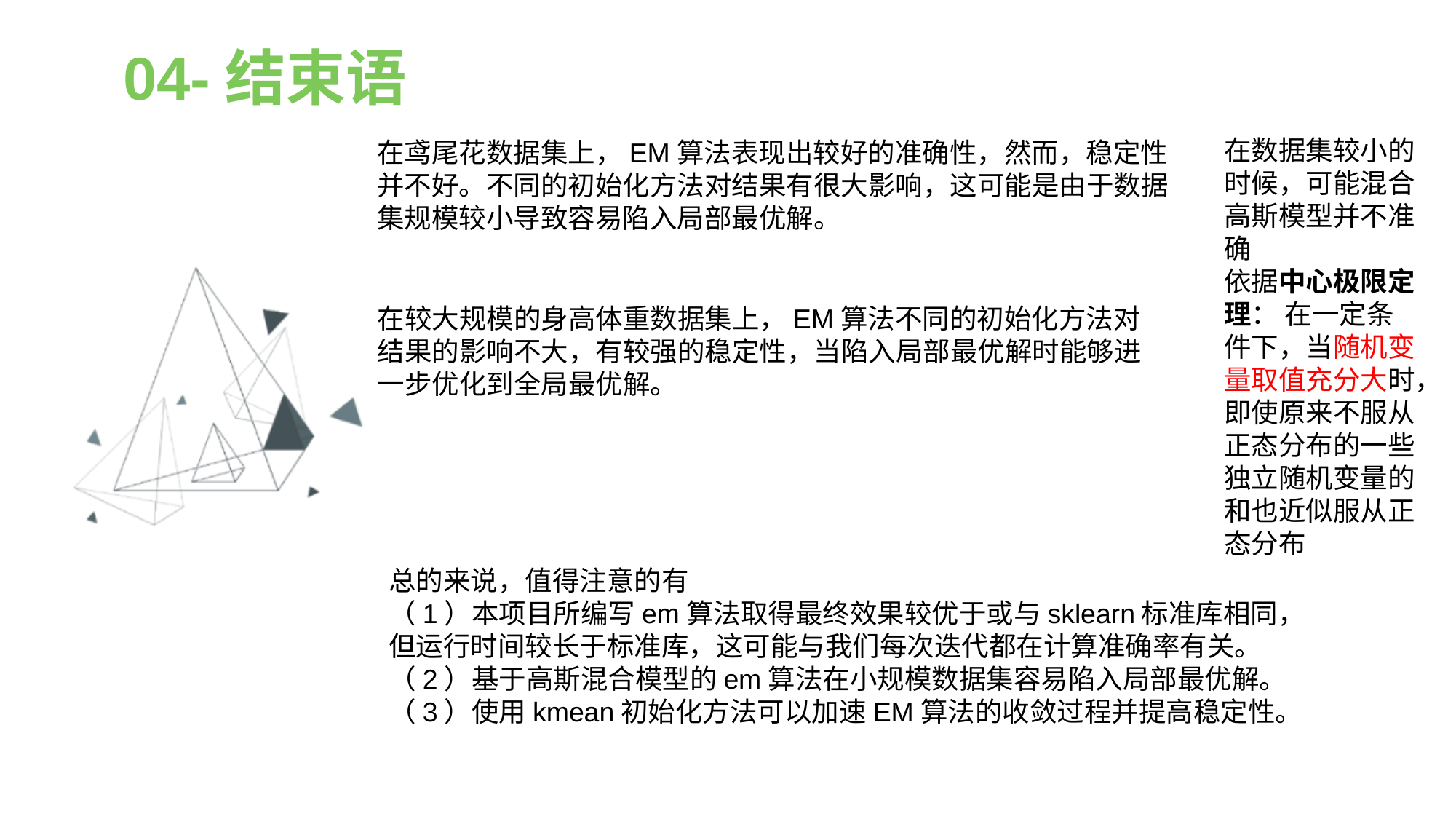

04-结束语
在数据集较小的时候，可能混合高斯模型并不准确
依据中心极限定理： 在一定条件下，当随机变量取值充分大时，即使原来不服从正态分布的一些独立随机变量的和也近似服从正态分布

在鸢尾花数据集上，EM算法表现出较好的准确性，然而，稳定性并不好。不同的初始化方法对结果有很大影响，这可能是由于数据集规模较小导致容易陷入局部最优解。
在较大规模的身高体重数据集上，EM算法不同的初始化方法对结果的影响不大，有较强的稳定性，当陷入局部最优解时能够进一步优化到全局最优解。
总的来说，值得注意的有
（1）本项目所编写em算法取得最终效果较优于或与sklearn标准库相同，但运行时间较长于标准库，这可能与我们每次迭代都在计算准确率有关。
（2）基于高斯混合模型的em算法在小规模数据集容易陷入局部最优解。
（3）使用kmean初始化方法可以加速EM算法的收敛过程并提高稳定性。